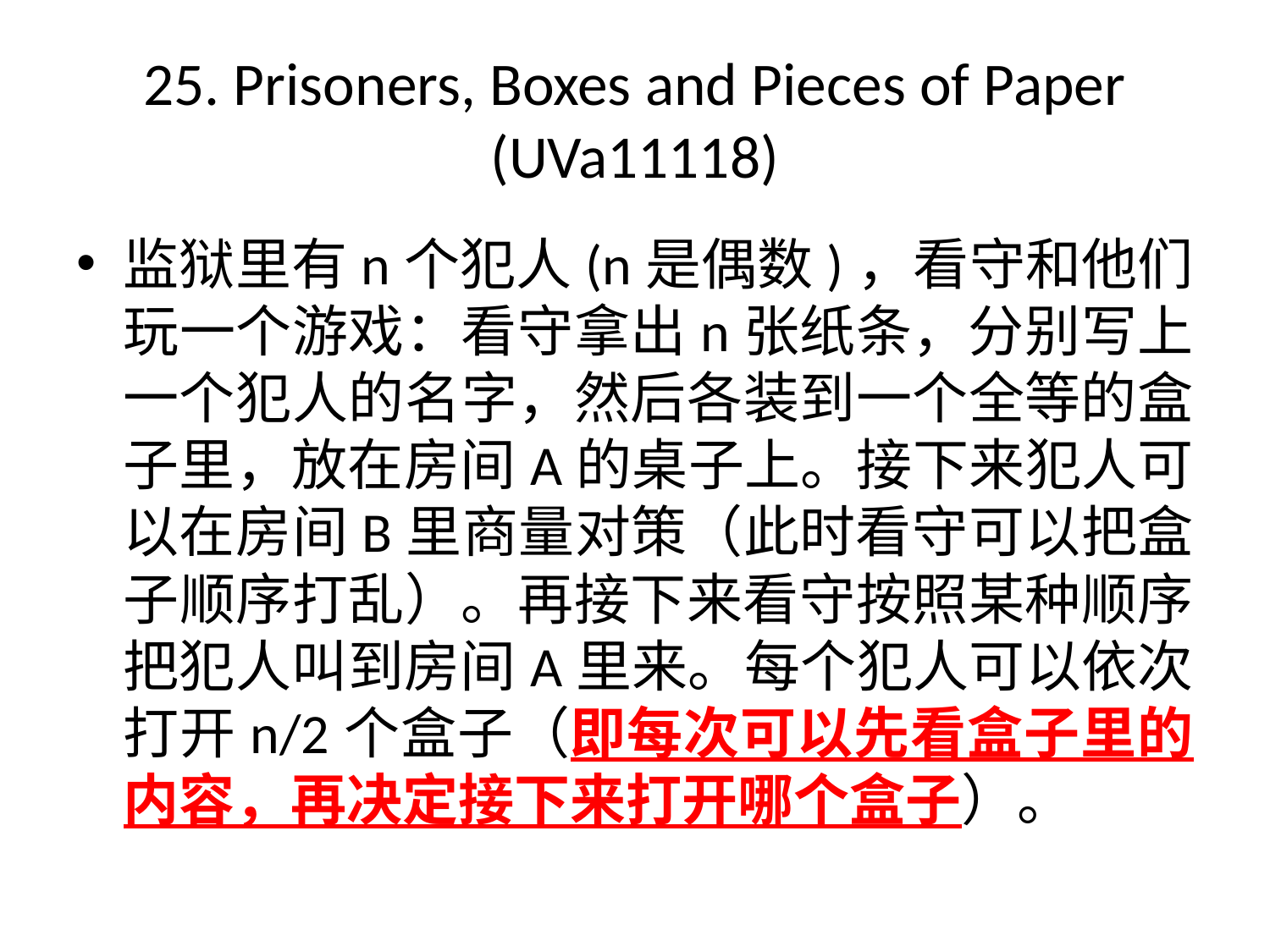

# 25. Prisoners, Boxes and Pieces of Paper (UVa11118)
监狱里有n个犯人(n是偶数)，看守和他们玩一个游戏：看守拿出n张纸条，分别写上一个犯人的名字，然后各装到一个全等的盒子里，放在房间A的桌子上。接下来犯人可以在房间B里商量对策（此时看守可以把盒子顺序打乱）。再接下来看守按照某种顺序把犯人叫到房间A里来。每个犯人可以依次打开n/2个盒子（即每次可以先看盒子里的内容，再决定接下来打开哪个盒子）。